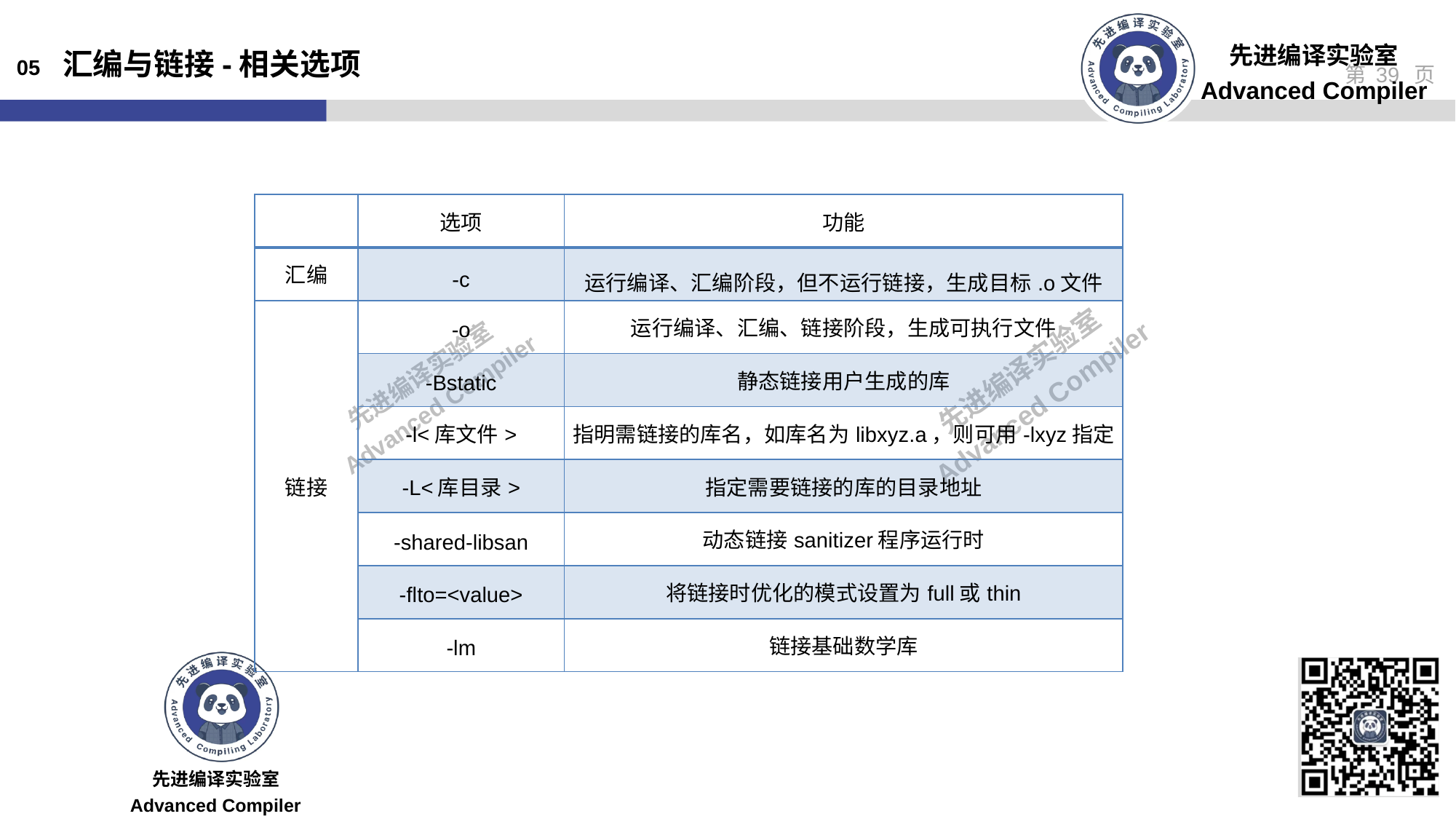

05  汇编与链接-相关选项
|  | 选项 | 功能 |
| --- | --- | --- |
| 汇编 | -c | 运行编译、汇编阶段，但不运行链接，生成目标.o文件 |
| 链接 | -o | 运行编译、汇编、链接阶段，生成可执行文件 |
| 链接 | -Bstatic | 静态链接用户生成的库 |
|  | -l<库文件> | 指明需链接的库名，如库名为libxyz.a，则可用-lxyz指定 |
|  | -L<库目录> | 指定需要链接的库的目录地址 |
|  | -shared-libsan | 动态链接sanitizer程序运行时 |
|  | -flto=<value> | 将链接时优化的模式设置为full或thin |
|  | -lm | 链接基础数学库 |